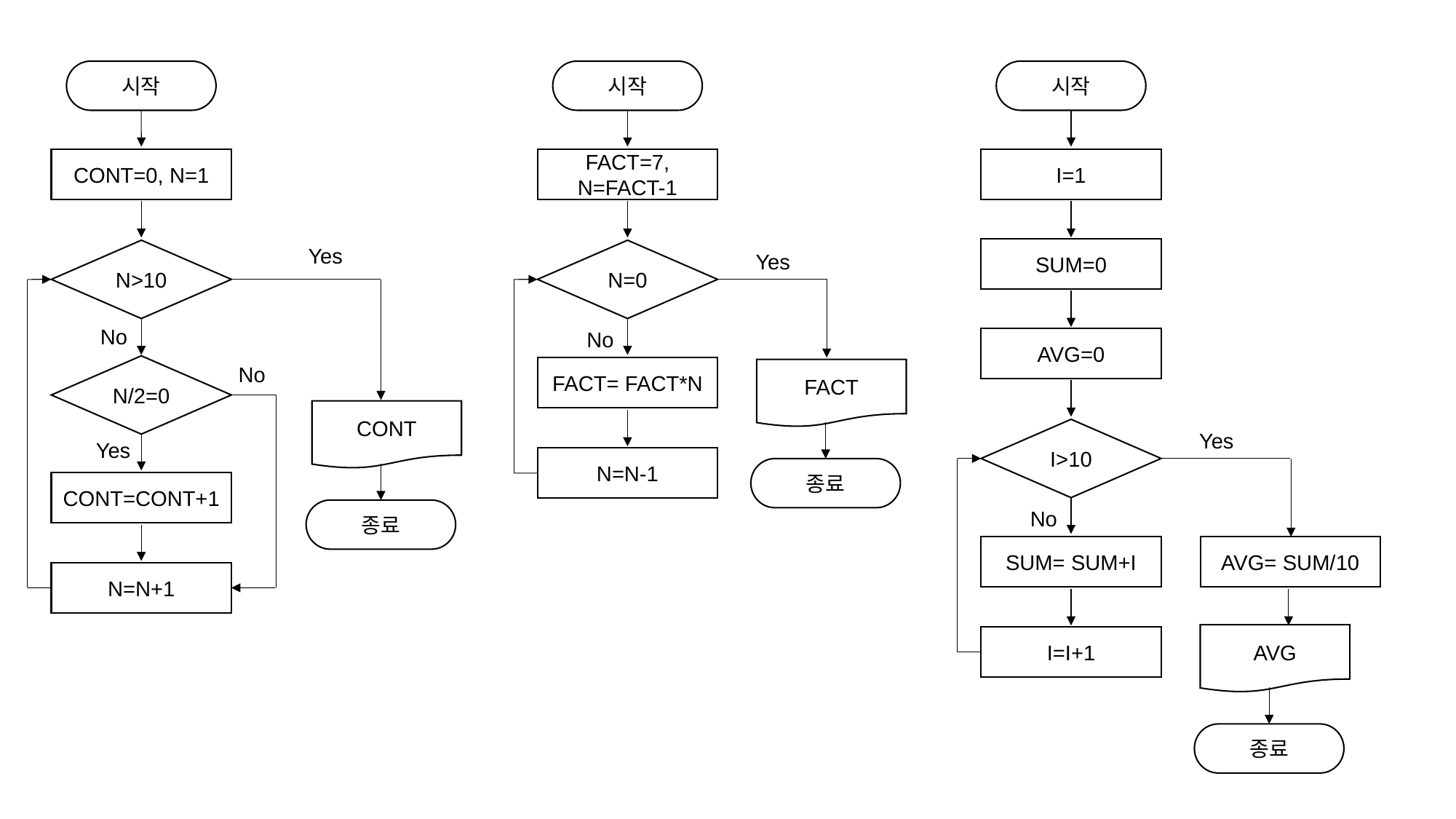

시작
시작
시작
CONT=0, N=1
FACT=7,
N=FACT-1
I=1
Yes
SUM=0
N>10
N=0
Yes
No
No
AVG=0
N/2=0
No
FACT= FACT*N
FACT
CONT
I>10
Yes
Yes
N=N-1
종료
CONT=CONT+1
종료
No
SUM= SUM+I
AVG= SUM/10
N=N+1
AVG
I=I+1
종료